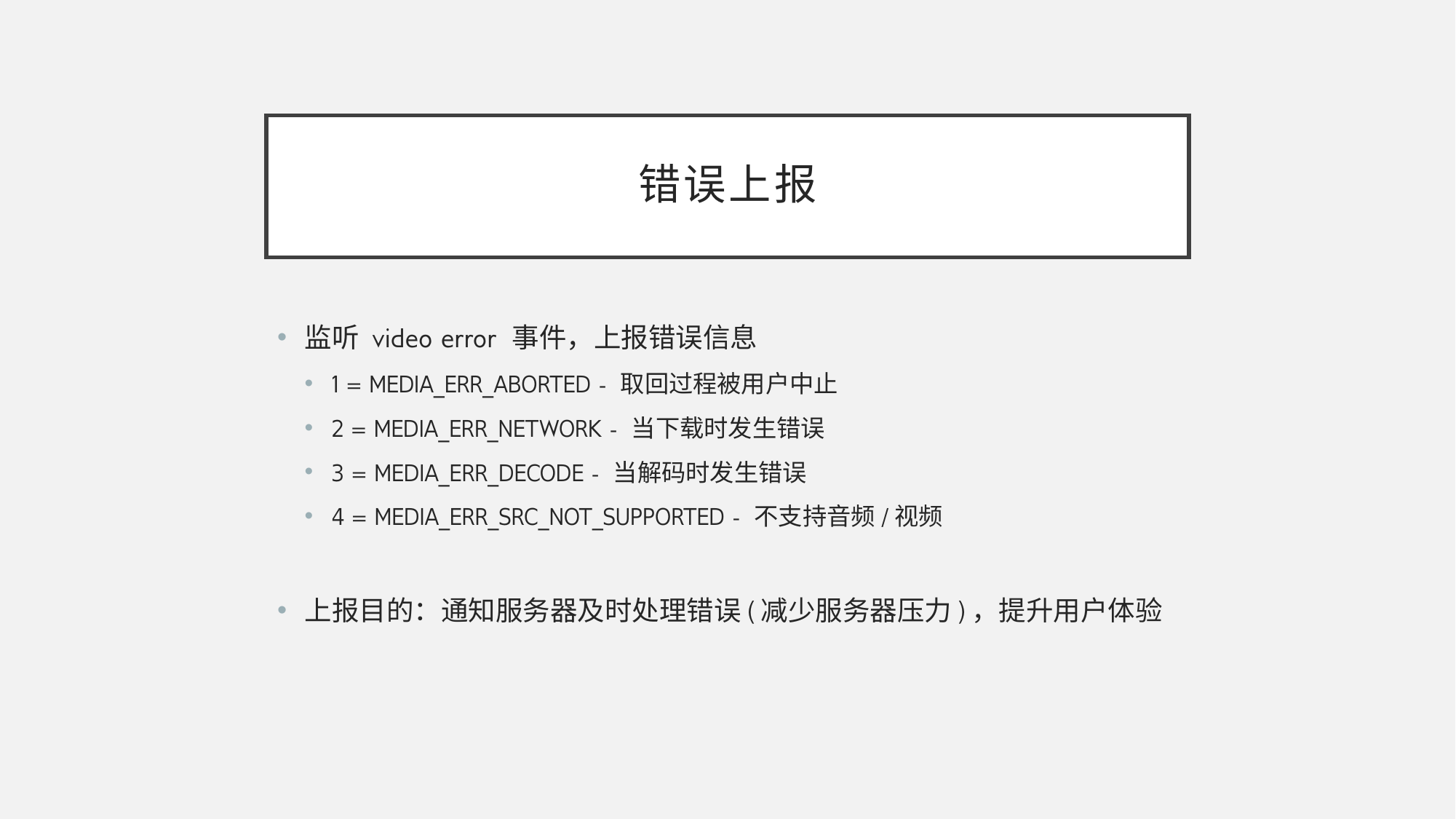

# 错误上报
监听 video error 事件，上报错误信息
1 = MEDIA_ERR_ABORTED - 取回过程被用户中止
2 = MEDIA_ERR_NETWORK - 当下载时发生错误
3 = MEDIA_ERR_DECODE - 当解码时发生错误
4 = MEDIA_ERR_SRC_NOT_SUPPORTED - 不支持音频/视频

上报目的：通知服务器及时处理错误(减少服务器压力)，提升用户体验